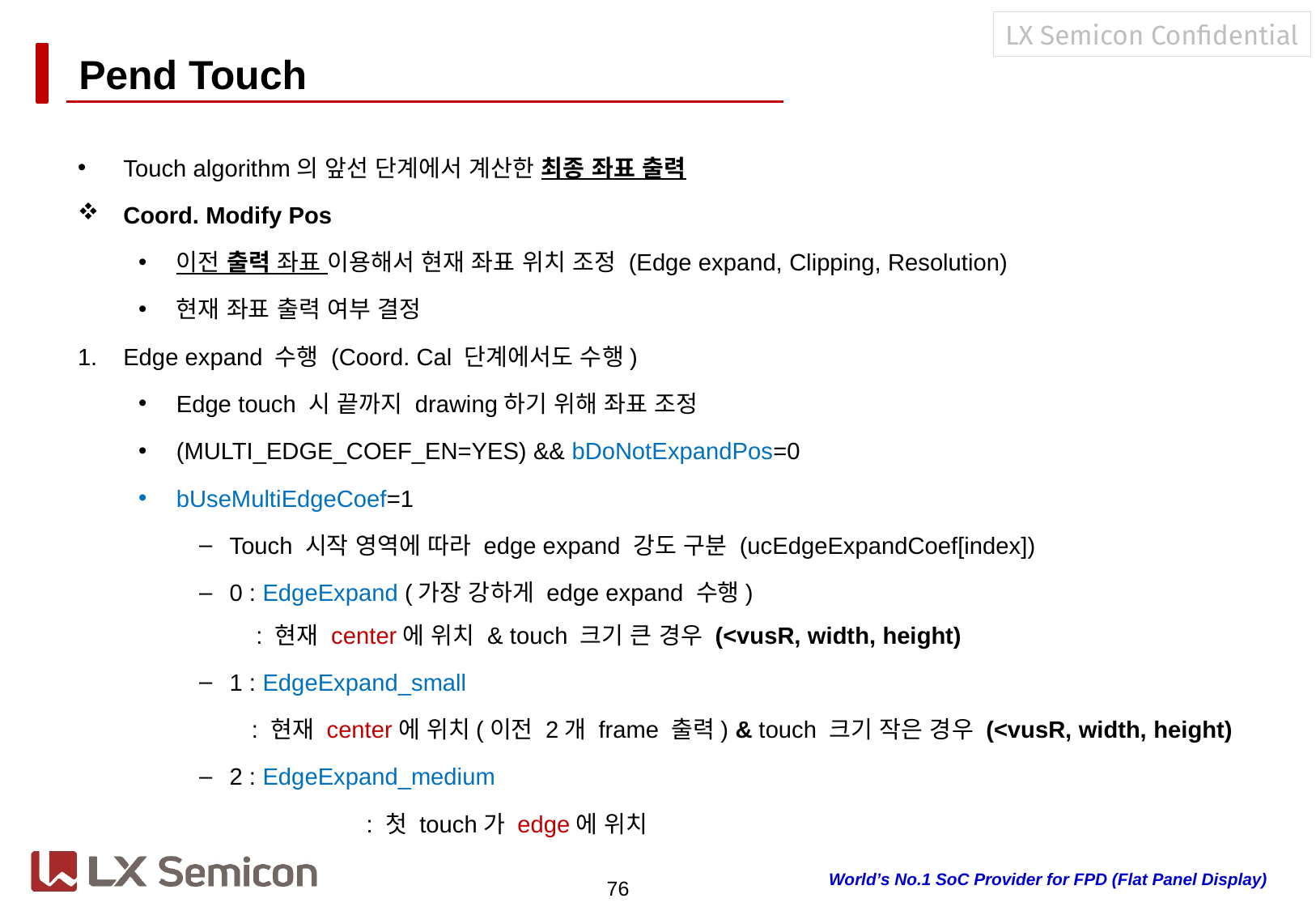

# Pend Touch
Touch algorithm의 앞선 단계에서 계산한 최종 좌표 출력
Coord. Modify Pos
이전 출력 좌표 이용해서 현재 좌표 위치 조정 (Edge expand, Clipping, Resolution)
현재 좌표 출력 여부 결정
Edge expand 수행 (Coord. Cal 단계에서도 수행)
Edge touch 시 끝까지 drawing하기 위해 좌표 조정
(MULTI_EDGE_COEF_EN=YES) && bDoNotExpandPos=0
bUseMultiEdgeCoef=1
Touch 시작 영역에 따라 edge expand 강도 구분 (ucEdgeExpandCoef[index])
0 : EdgeExpand (가장 강하게 edge expand 수행)
    : 현재 center에 위치 & touch 크기 큰 경우 (<vusR, width, height)
1 : EdgeExpand_small
         : 현재 center에 위치(이전 2개 frame 출력) & touch 크기 작은 경우 (<vusR, width, height)
2 : EdgeExpand_medium
	        : 첫 touch가 edge에 위치